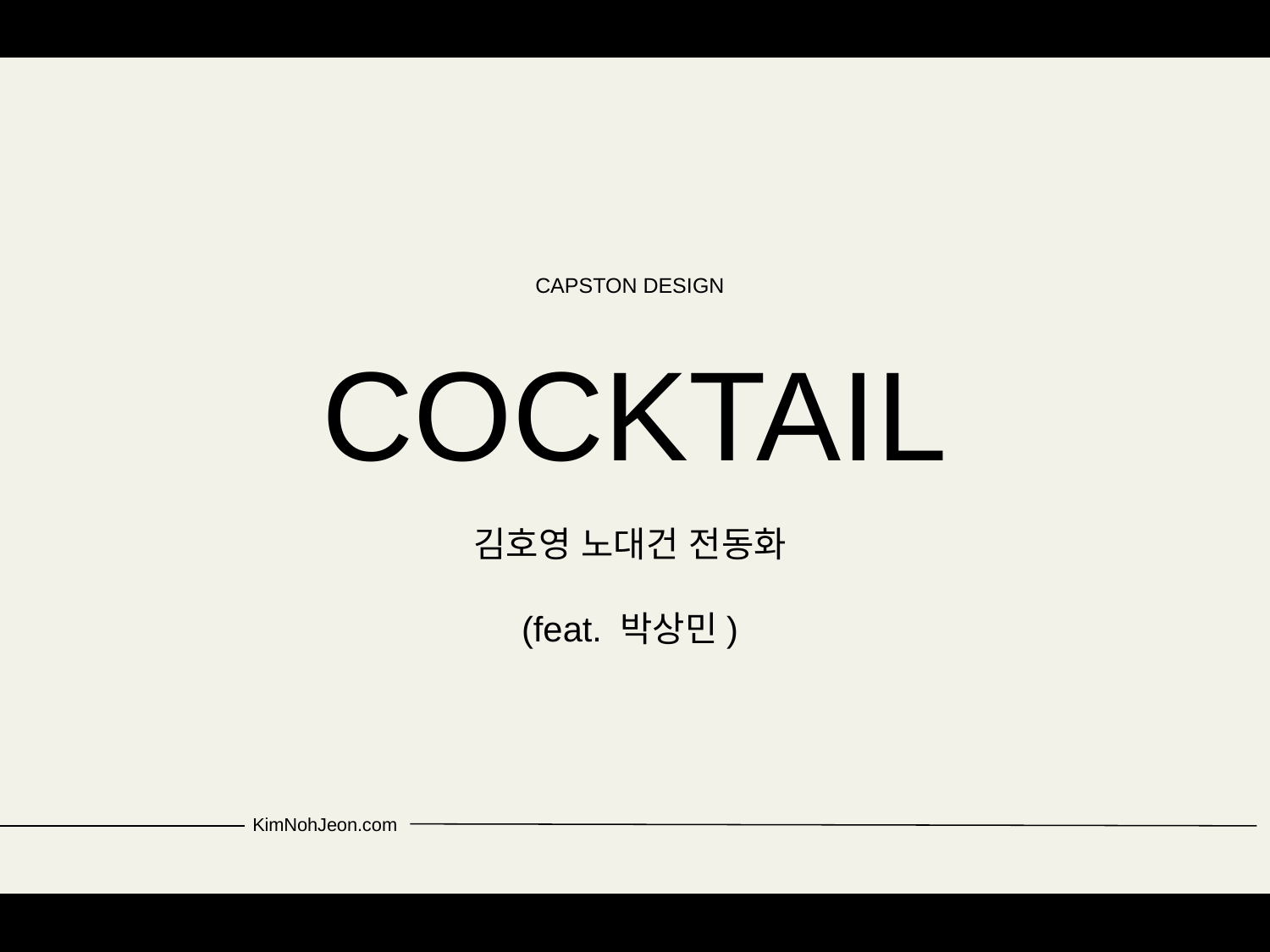

CAPSTON DESIGN
COCKTAIL
김호영 노대건 전동화
(feat. 박상민)
 KimNohJeon.com